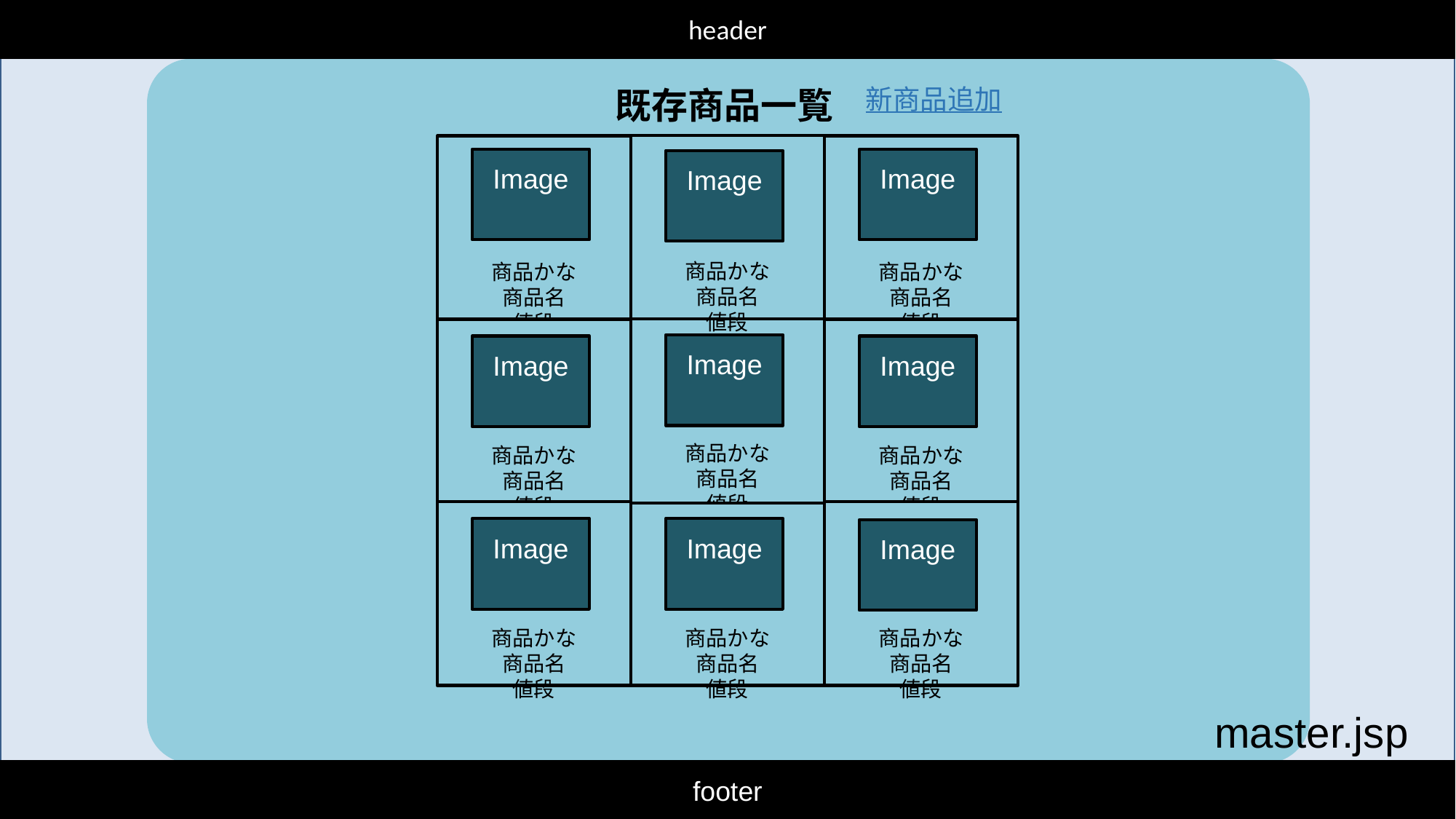

header

既存商品一覧
新商品追加

商品かな
商品名
値段

Image

商品かな
商品名
値段

Image

商品かな
商品名
値段

Image

商品かな
商品名
値段

Image

商品かな
商品名
値段

Image

商品かな
商品名
値段

Image

商品かな
商品名
値段

Image

商品かな
商品名
値段

Image

商品かな
商品名
値段

Image

master.jsp
footer